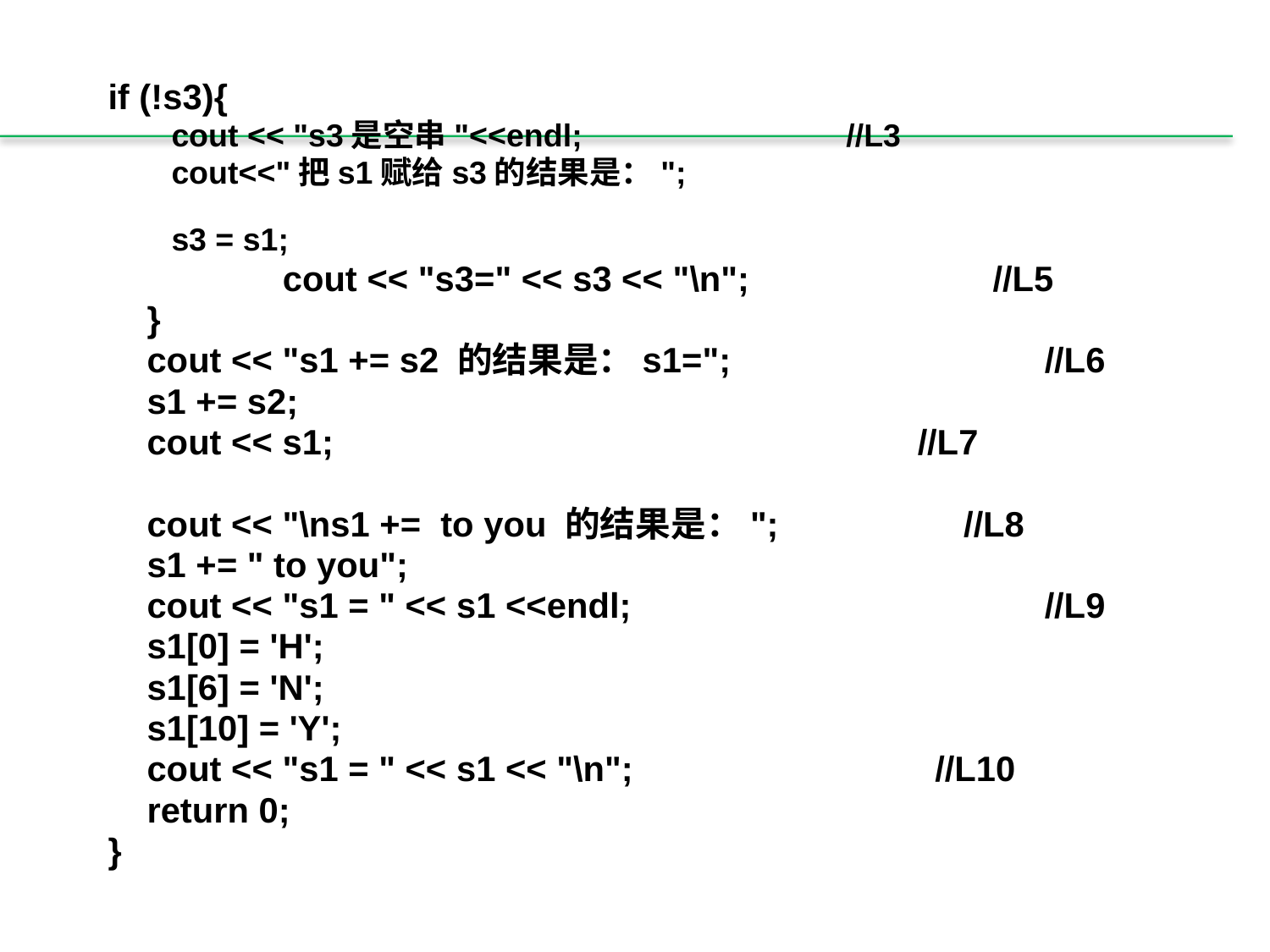

if (!s3){
cout << "s3是空串"<<endl;                           	//L3
cout<<"把s1赋给s3的结果是：";
s3 = s1;
       	cout << "s3=" << s3 << "\n";                         //L5
    }
    cout << "s1 += s2 的结果是：s1=";                      	//L6
    s1 += s2;
    cout << s1;                                             		//L7

    cout << "\ns1 +=  to you 的结果是：";                   //L8
    s1 += " to you";
    cout << "s1 = " << s1 <<endl;                              	//L9
    s1[0] = 'H';
    s1[6] = 'N';
    s1[10] = 'Y';
    cout << "s1 = " << s1 << "\n";                               //L10
    return 0;
}